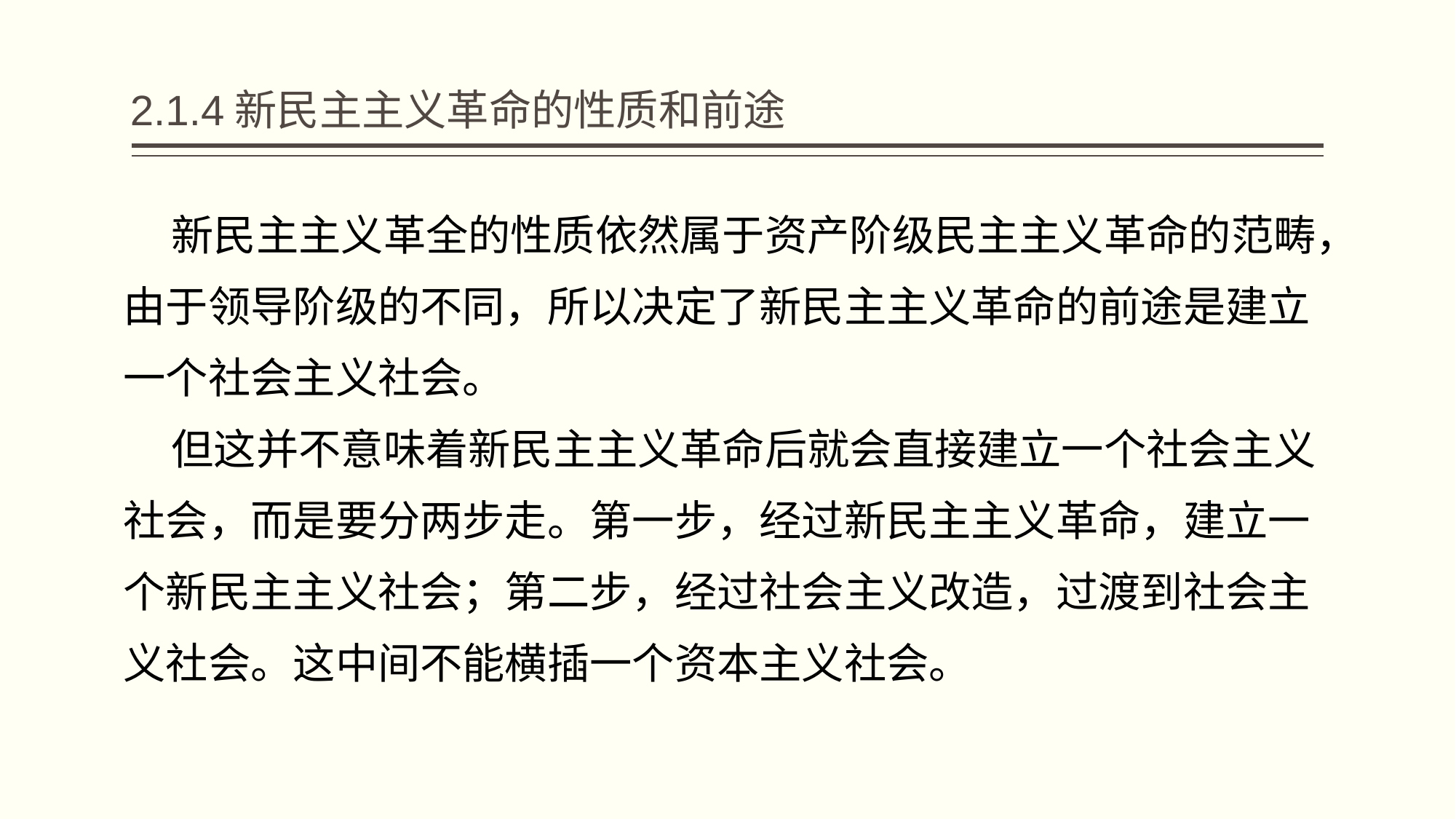

# 2.1.4新民主主义革命的性质和前途
    新民主主义革全的性质依然属于资产阶级民主主义革命的范畴，由于领导阶级的不同，所以决定了新民主主义革命的前途是建立一个社会主义社会。
    但这并不意味着新民主主义革命后就会直接建立一个社会主义社会，而是要分两步走。第一步，经过新民主主义革命，建立一个新民主主义社会；第二步，经过社会主义改造，过渡到社会主义社会。这中间不能横插一个资本主义社会。